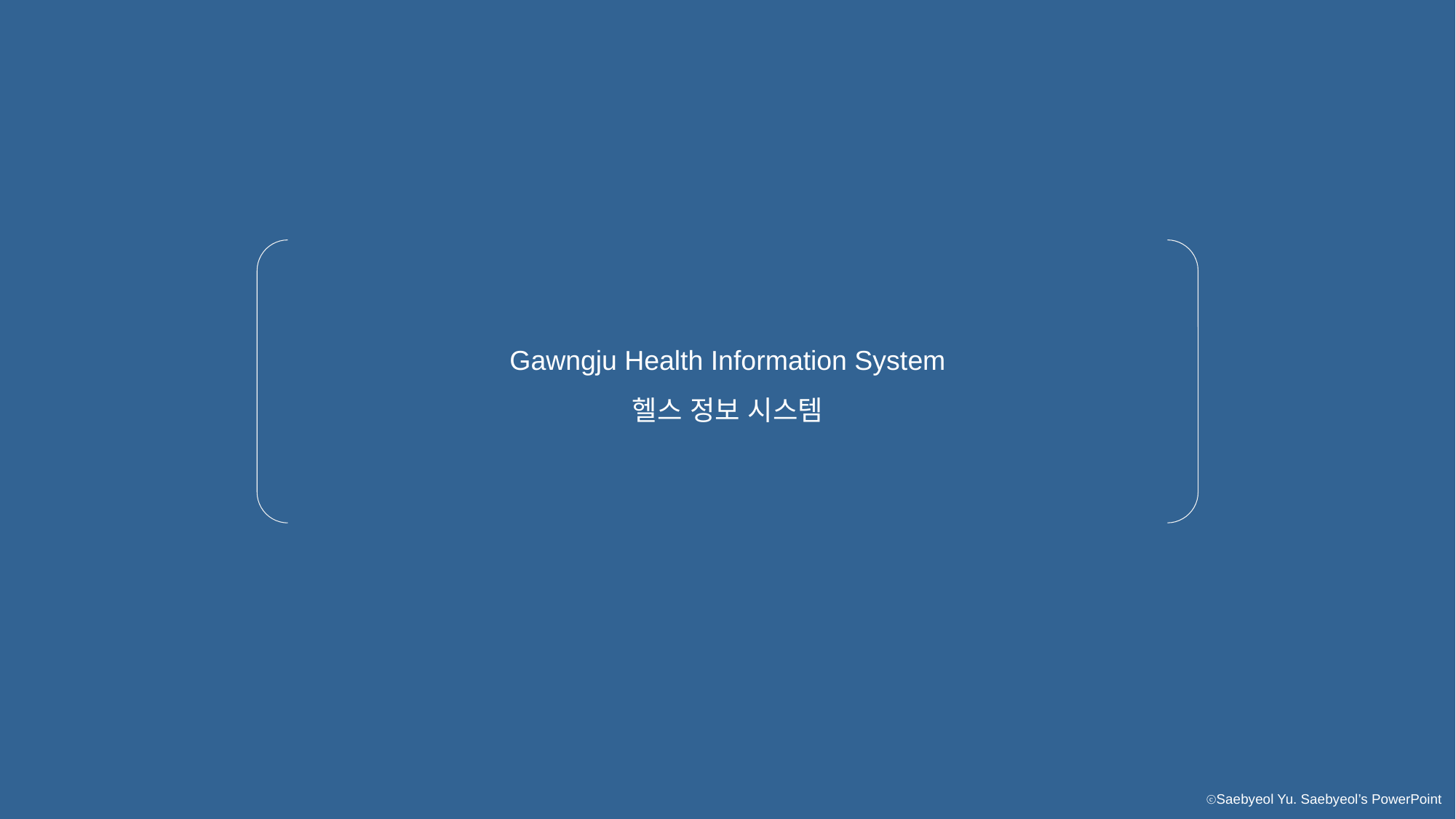

Gawngju Health Information System
헬스 정보 시스템